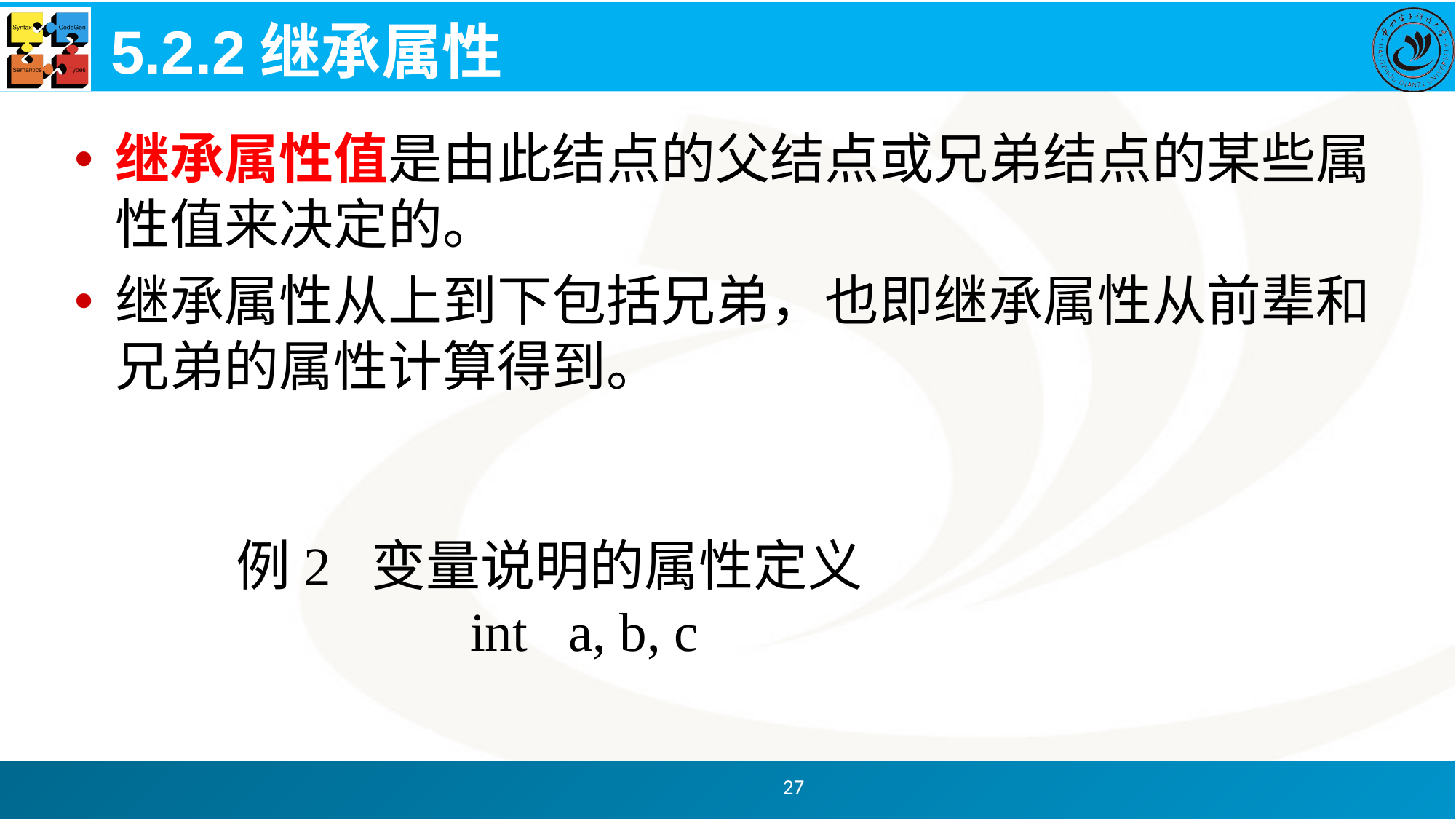

# 5.2.2继承属性
继承属性值是由此结点的父结点或兄弟结点的某些属性值来决定的。
继承属性从上到下包括兄弟，也即继承属性从前辈和兄弟的属性计算得到。
 例2  变量说明的属性定义
                   int   a, b, c
27